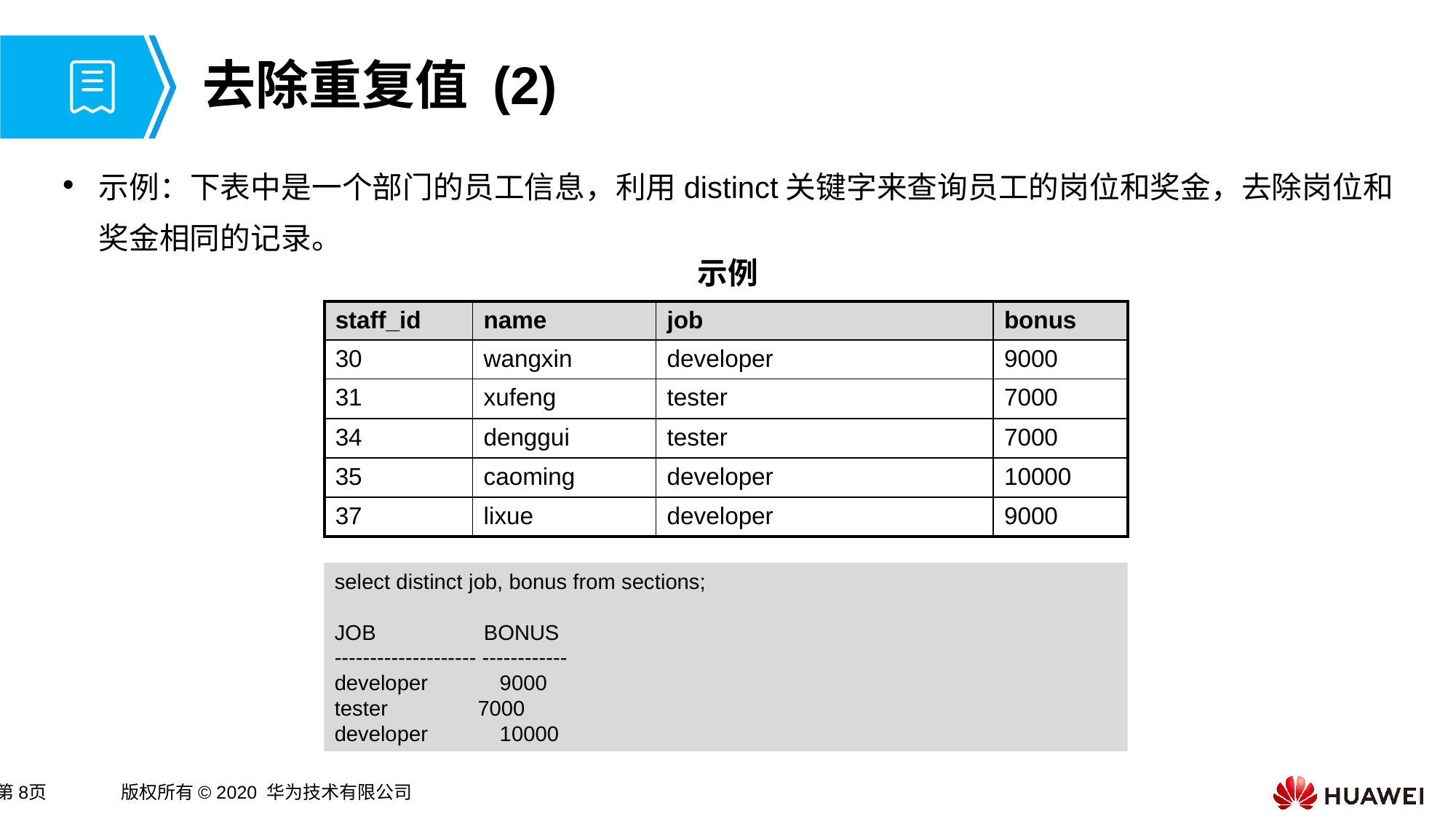

# 去除重复值 (2)
示例：下表中是一个部门的员工信息，利用distinct关键字来查询员工的岗位和奖金，去除岗位和奖金相同的记录。

示例
| staff\_id | name | job | bonus |
| --- | --- | --- | --- |
| 30 | wangxin | developer | 9000 |
| 31 | xufeng | tester | 7000 |
| 34 | denggui | tester | 7000 |
| 35 | caoming | developer | 10000 |
| 37 | lixue | developer | 9000 |
select distinct job, bonus from sections;

JOB                  BONUS
-------------------- ------------
developer            9000
tester               7000
developer            10000